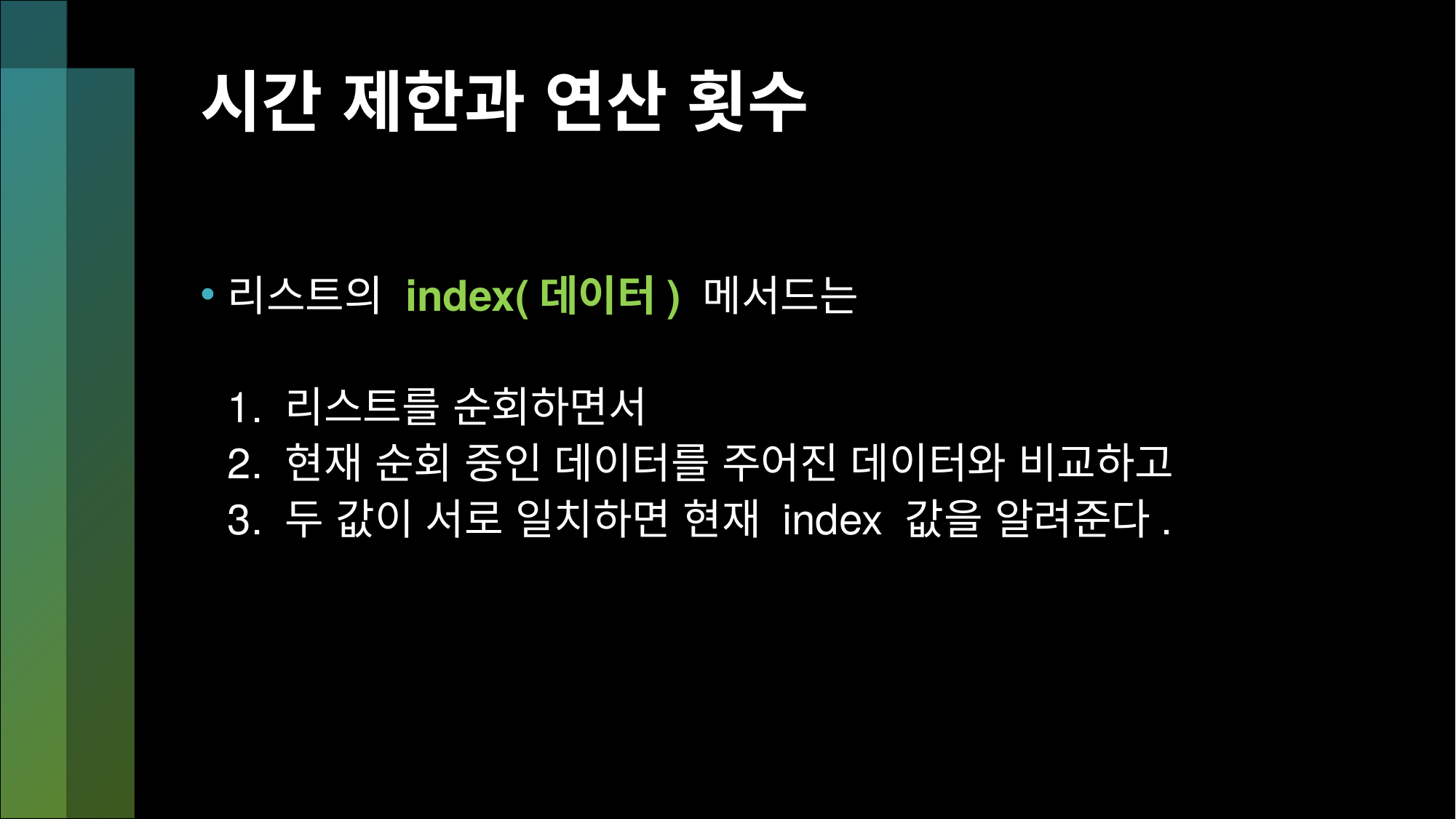

# 시간 제한과 연산 횟수
리스트의 index(데이터) 메서드는
1. 리스트를 순회하면서
2. 현재 순회 중인 데이터를 주어진 데이터와 비교하고
3. 두 값이 서로 일치하면 현재 index 값을 알려준다.